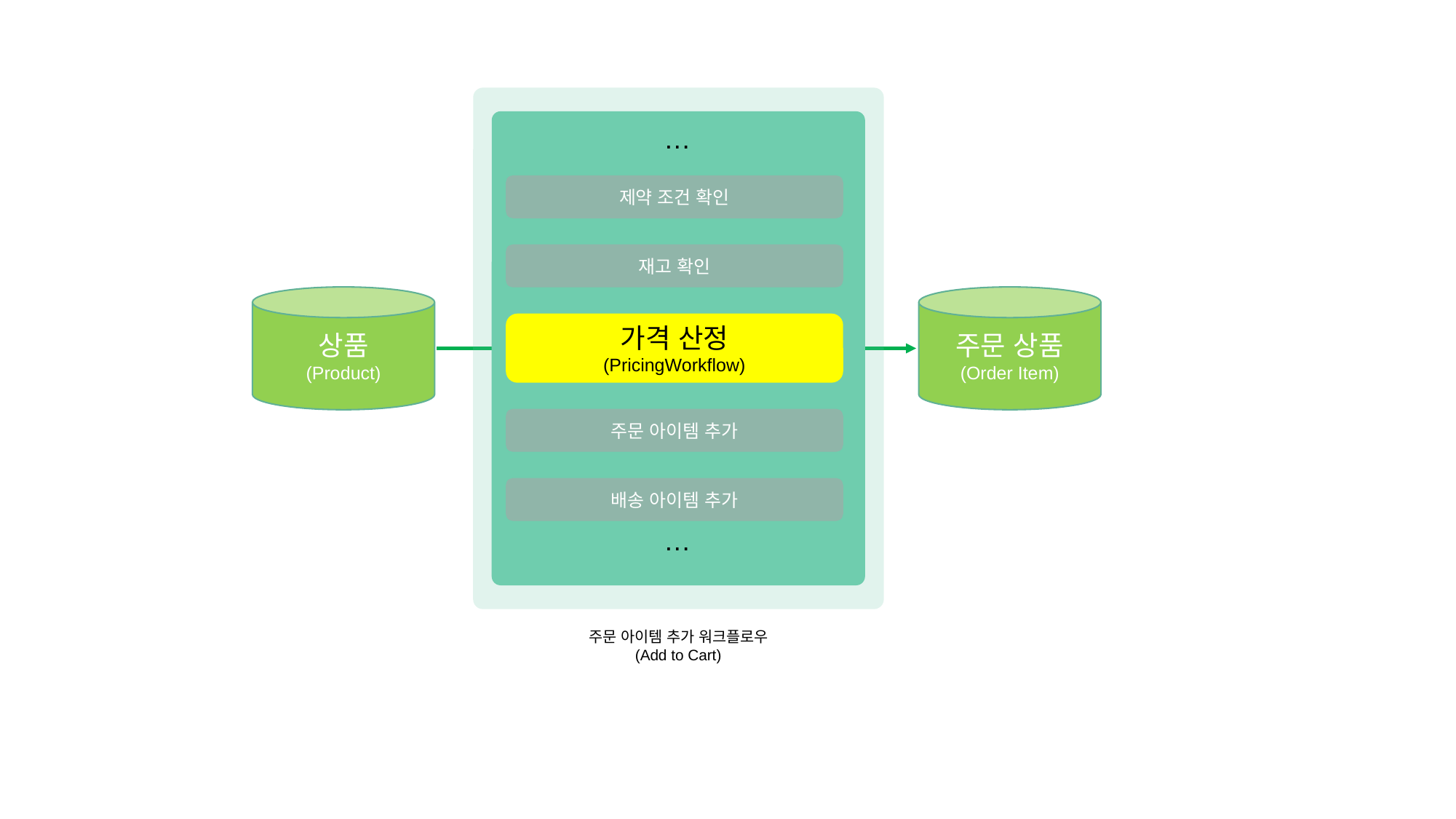

…
제약 조건 확인
재고 확인
상품
(Product)
주문 상품
(Order Item)
가격 산정
(PricingWorkflow)
주문 아이템 추가
배송 아이템 추가
…
주문 아이템 추가 워크플로우
(Add to Cart)